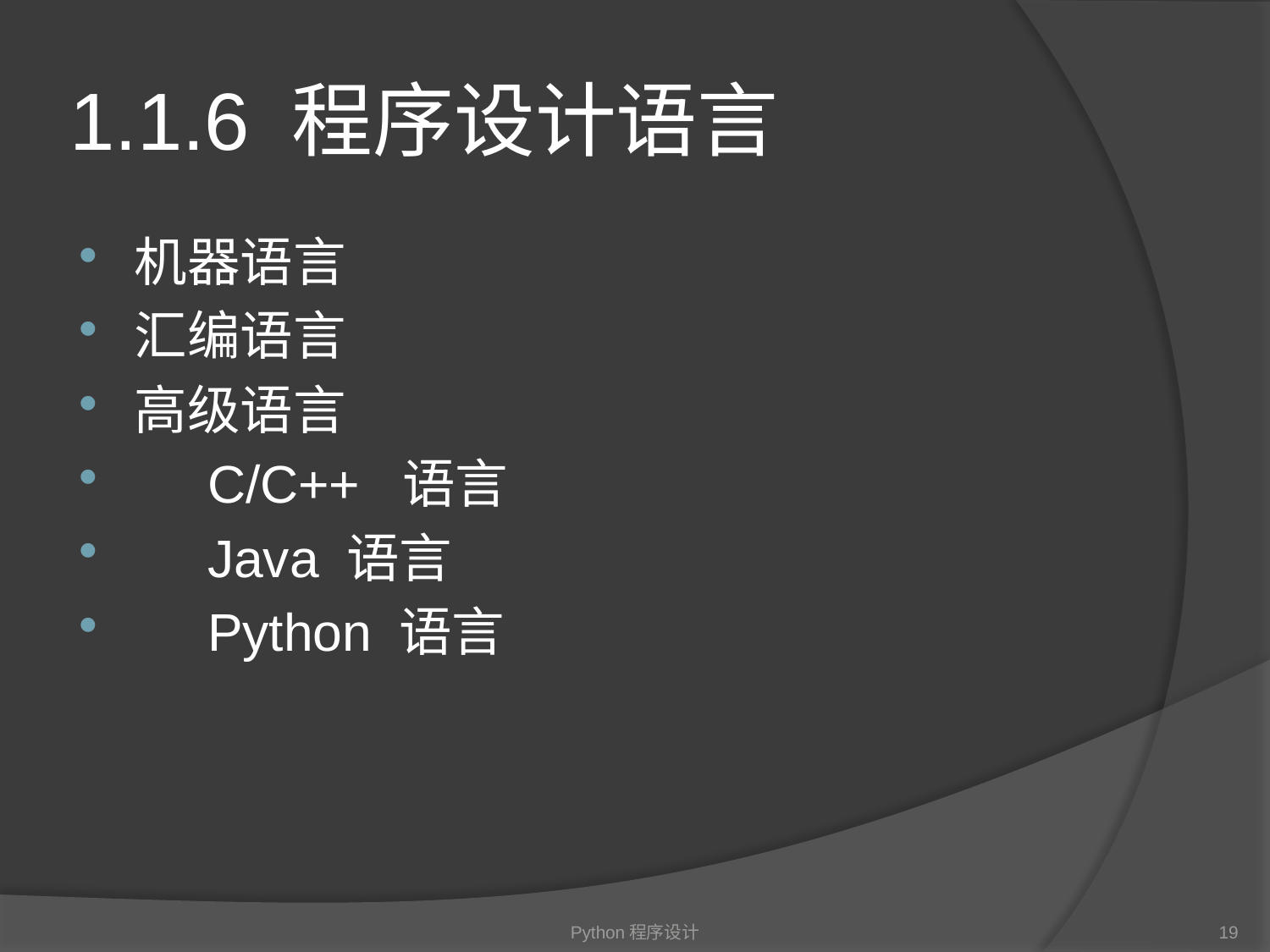

# 1.1.6 程序设计语言
机器语言
汇编语言
高级语言
     C/C++  语言
     Java 语言
     Python 语言
Python程序设计
19